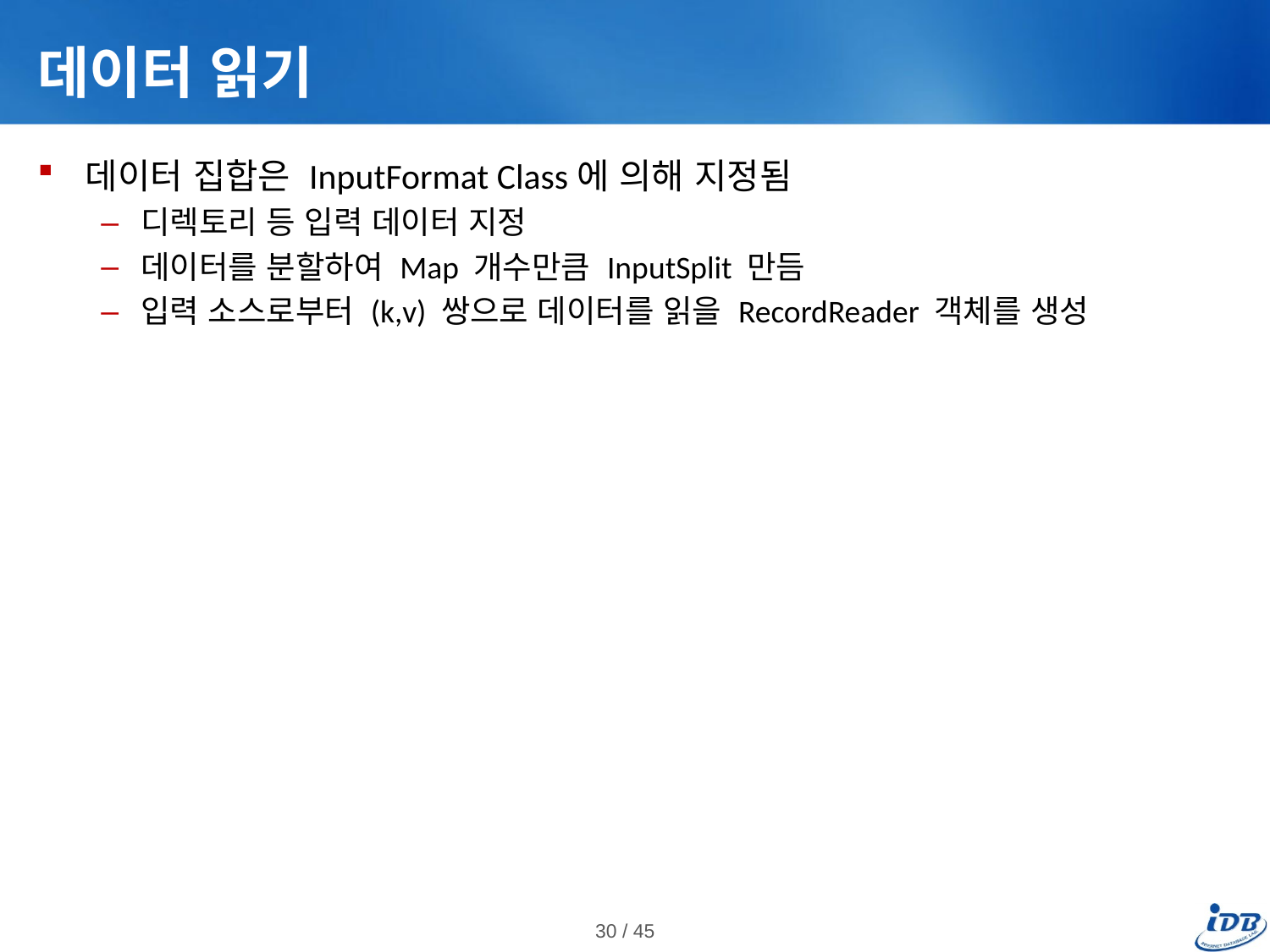

# 데이터 읽기
데이터 집합은 InputFormat Class에 의해 지정됨
디렉토리 등 입력 데이터 지정
데이터를 분할하여 Map 개수만큼 InputSplit 만듬
입력 소스로부터 (k,v) 쌍으로 데이터를 읽을 RecordReader 객체를 생성